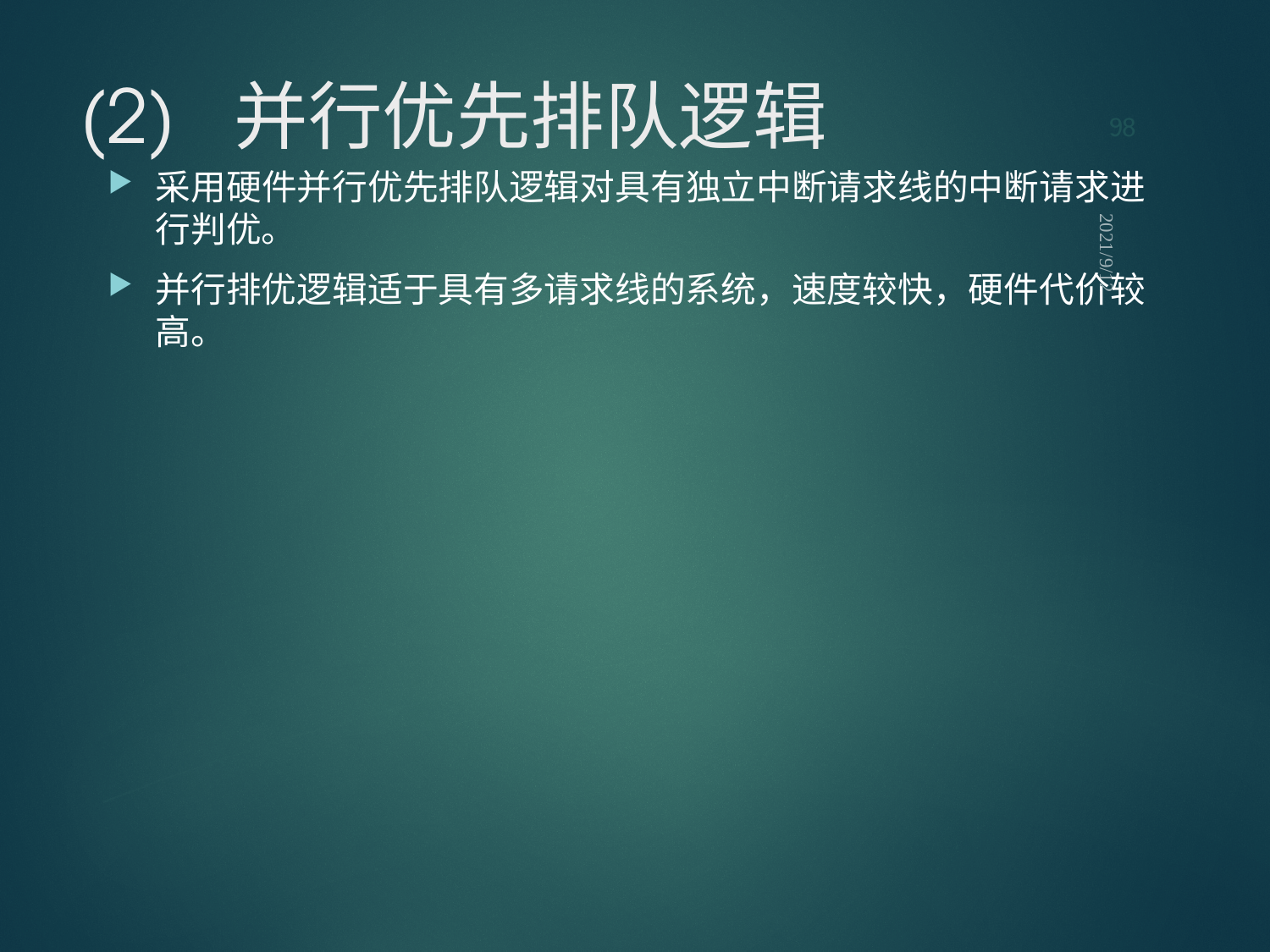

98
# (2)  并行优先排队逻辑
采用硬件并行优先排队逻辑对具有独立中断请求线的中断请求进行判优。
并行排优逻辑适于具有多请求线的系统，速度较快，硬件代价较高。
2021/9/12